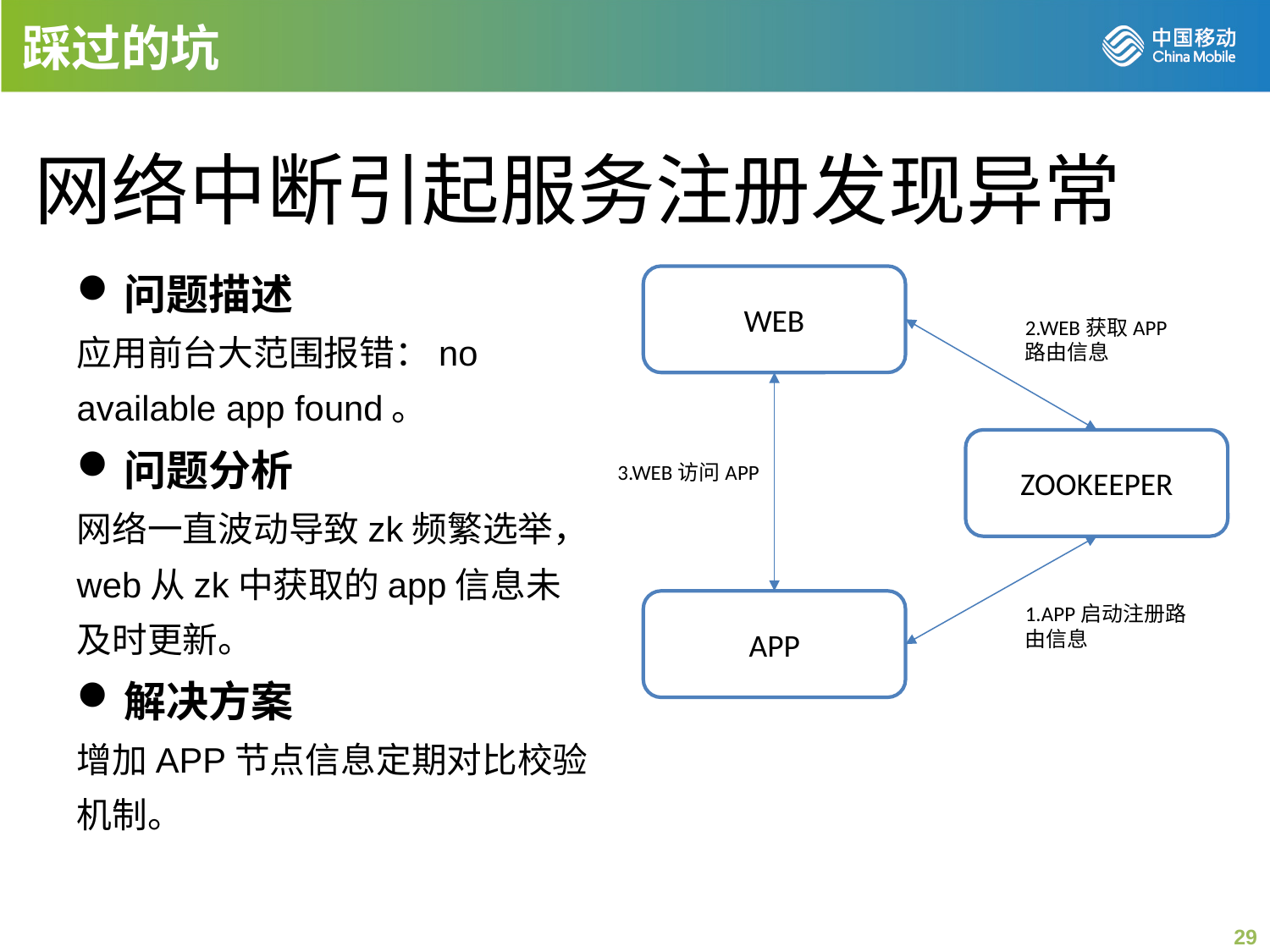

踩过的坑
网络中断引起服务注册发现异常
问题描述
应用前台大范围报错：no available app found。
问题分析
网络一直波动导致zk频繁选举，web从zk中获取的app信息未及时更新。
解决方案
增加APP节点信息定期对比校验机制。
WEB
2.WEB获取APP路由信息
ZOOKEEPER
3.WEB访问APP
APP
1.APP启动注册路由信息